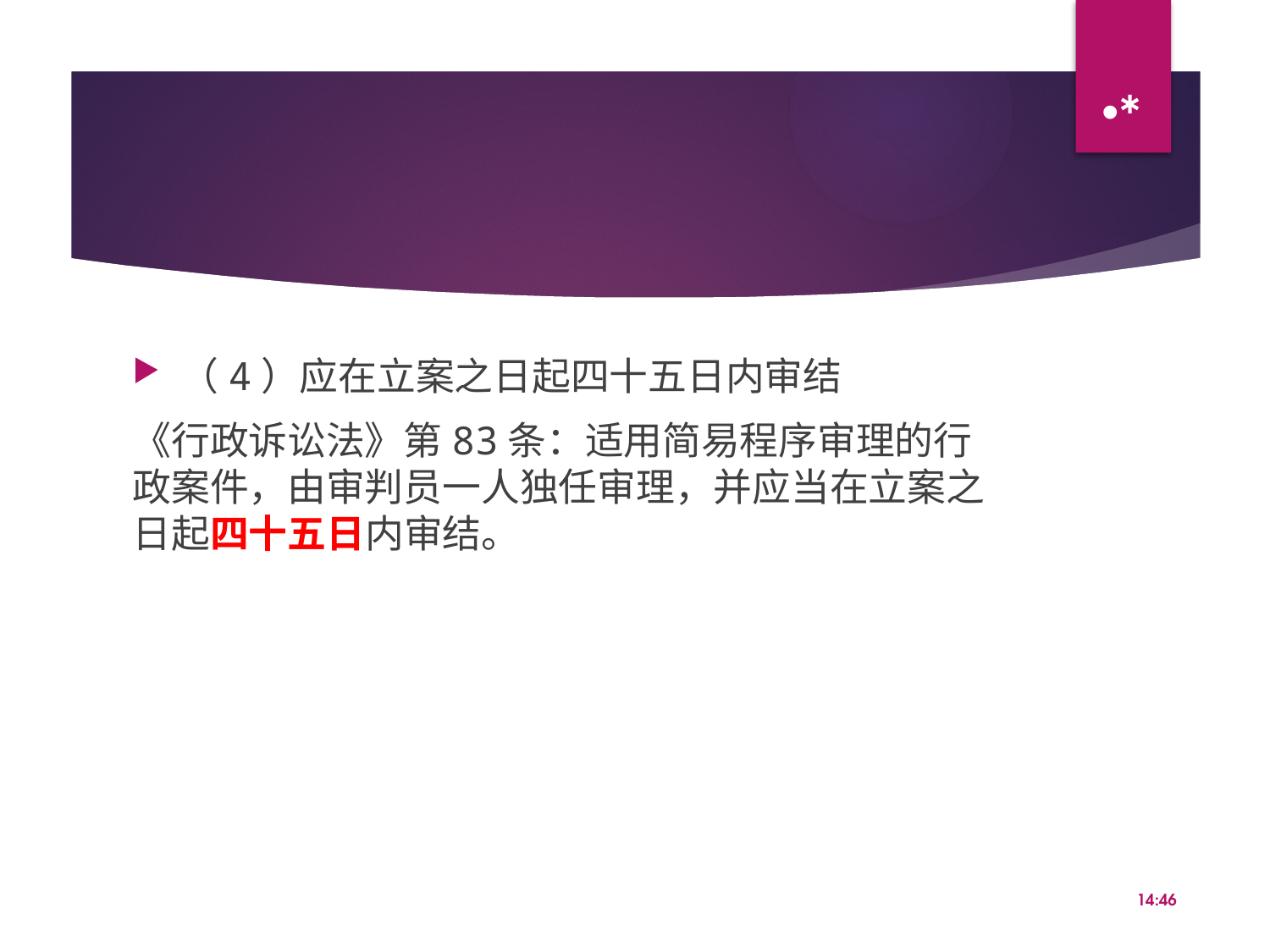

*
#
（4）应在立案之日起四十五日内审结
《行政诉讼法》第83条：适用简易程序审理的行政案件，由审判员一人独任审理，并应当在立案之日起四十五日内审结。

14:46